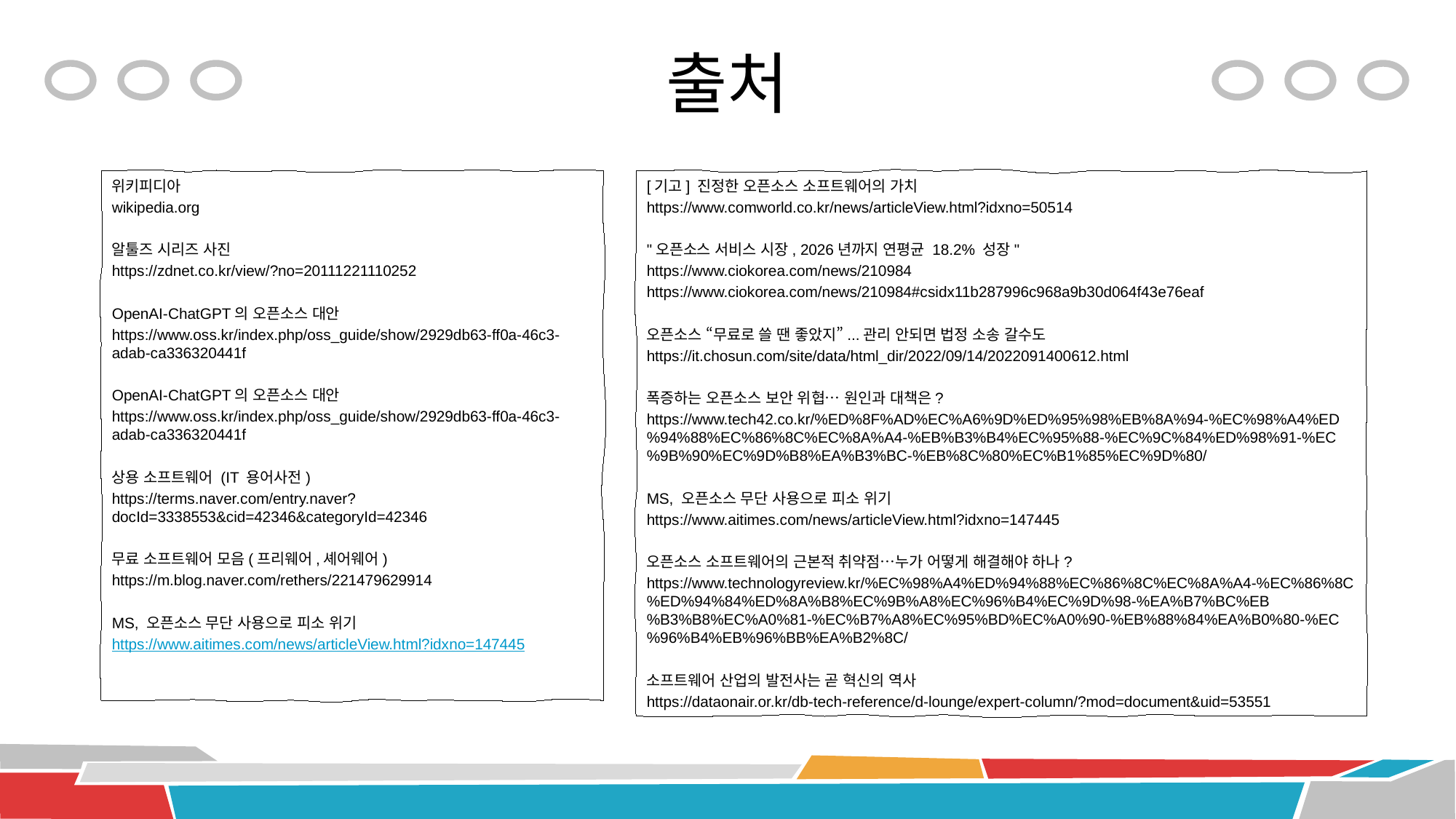

# 출처
[기고] 진정한 오픈소스 소프트웨어의 가치
https://www.comworld.co.kr/news/articleView.html?idxno=50514

"오픈소스 서비스 시장, 2026년까지 연평균 18.2% 성장"
https://www.ciokorea.com/news/210984
https://www.ciokorea.com/news/210984#csidx11b287996c968a9b30d064f43e76eaf

오픈소스 “무료로 쓸 땐 좋았지”...관리 안되면 법정 소송 갈수도
https://it.chosun.com/site/data/html_dir/2022/09/14/2022091400612.html

폭증하는 오픈소스 보안 위협… 원인과 대책은?
https://www.tech42.co.kr/%ED%8F%AD%EC%A6%9D%ED%95%98%EB%8A%94-%EC%98%A4%ED%94%88%EC%86%8C%EC%8A%A4-%EB%B3%B4%EC%95%88-%EC%9C%84%ED%98%91-%EC%9B%90%EC%9D%B8%EA%B3%BC-%EB%8C%80%EC%B1%85%EC%9D%80/

MS, 오픈소스 무단 사용으로 피소 위기
https://www.aitimes.com/news/articleView.html?idxno=147445

오픈소스 소프트웨어의 근본적 취약점…누가 어떻게 해결해야 하나?
https://www.technologyreview.kr/%EC%98%A4%ED%94%88%EC%86%8C%EC%8A%A4-%EC%86%8C%ED%94%84%ED%8A%B8%EC%9B%A8%EC%96%B4%EC%9D%98-%EA%B7%BC%EB%B3%B8%EC%A0%81-%EC%B7%A8%EC%95%BD%EC%A0%90-%EB%88%84%EA%B0%80-%EC%96%B4%EB%96%BB%EA%B2%8C/

소프트웨어 산업의 발전사는 곧 혁신의 역사
https://dataonair.or.kr/db-tech-reference/d-lounge/expert-column/?mod=document&uid=53551
위키피디아
wikipedia.org

알툴즈 시리즈 사진
https://zdnet.co.kr/view/?no=20111221110252

OpenAI-ChatGPT의 오픈소스 대안
https://www.oss.kr/index.php/oss_guide/show/2929db63-ff0a-46c3-adab-ca336320441f

OpenAI-ChatGPT의 오픈소스 대안
https://www.oss.kr/index.php/oss_guide/show/2929db63-ff0a-46c3-adab-ca336320441f

상용 소프트웨어 (IT 용어사전)
https://terms.naver.com/entry.naver?docId=3338553&cid=42346&categoryId=42346

무료 소프트웨어 모음(프리웨어,셰어웨어)
https://m.blog.naver.com/rethers/221479629914

MS, 오픈소스 무단 사용으로 피소 위기
https://www.aitimes.com/news/articleView.html?idxno=147445